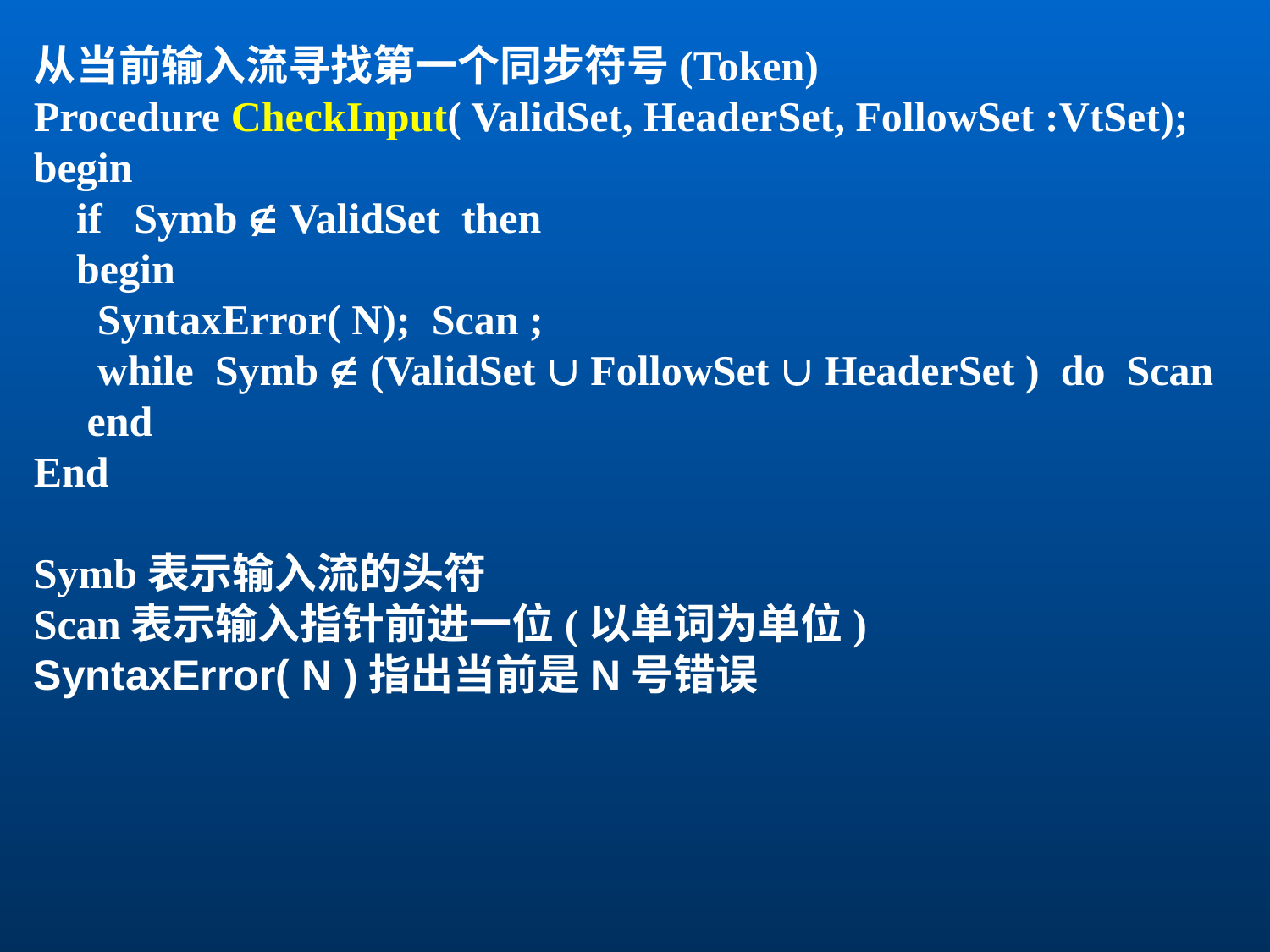

从当前输入流寻找第一个同步符号(Token)
Procedure CheckInput( ValidSet, HeaderSet, FollowSet :VtSet);
begin
	if   Symb ∉ ValidSet  then
	begin
	  SyntaxError( N);  Scan ;
	  while  Symb ∉ (ValidSet ∪ FollowSet ∪ HeaderSet )  do  Scan
	 end
End

Symb表示输入流的头符
Scan表示输入指针前进一位(以单词为单位)
SyntaxError( N )指出当前是N号错误